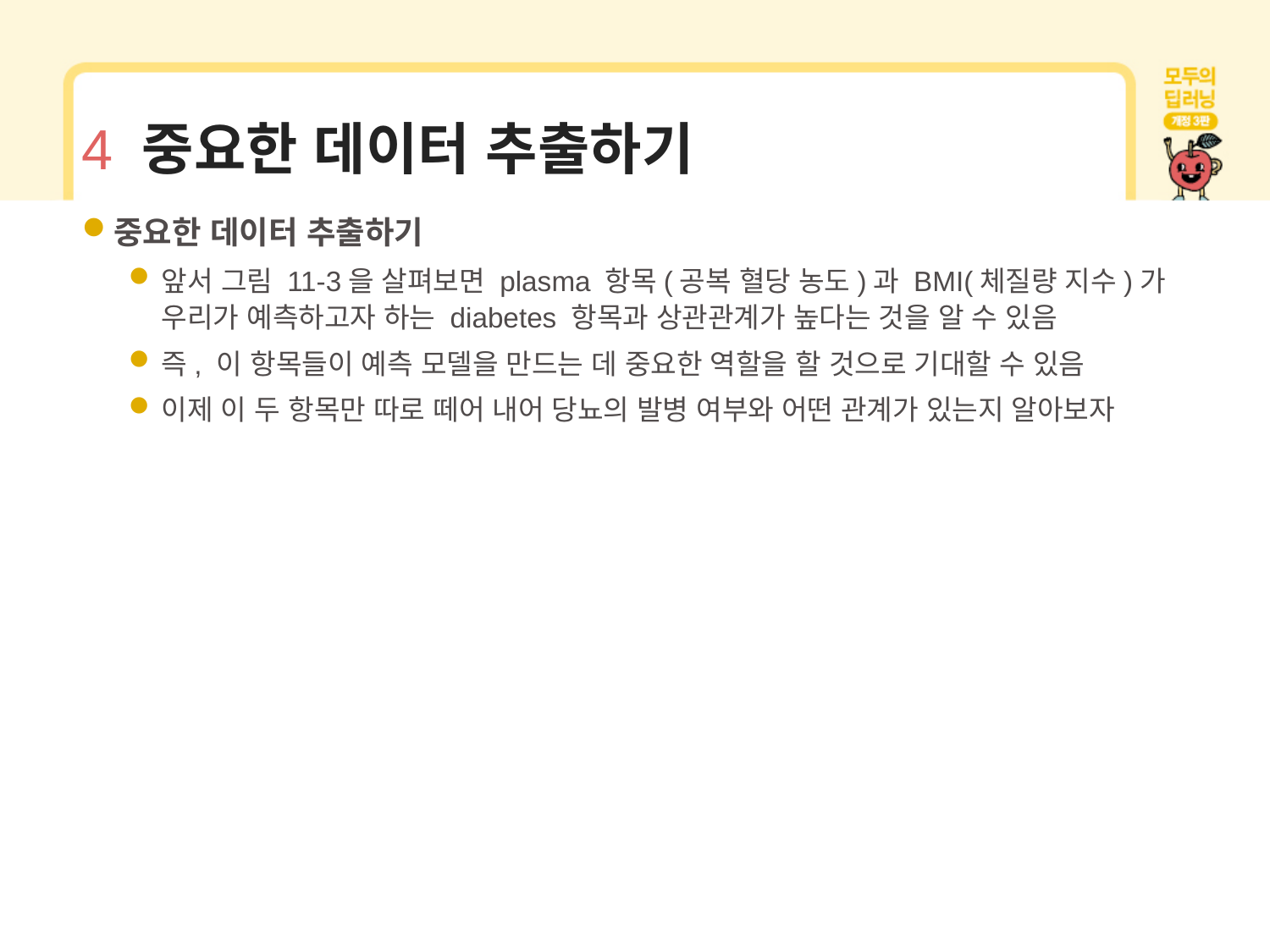

# 4 중요한 데이터 추출하기
중요한 데이터 추출하기
앞서 그림 11-3을 살펴보면 plasma 항목(공복 혈당 농도)과 BMI(체질량 지수)가 우리가 예측하고자 하는 diabetes 항목과 상관관계가 높다는 것을 알 수 있음
즉, 이 항목들이 예측 모델을 만드는 데 중요한 역할을 할 것으로 기대할 수 있음
이제 이 두 항목만 따로 떼어 내어 당뇨의 발병 여부와 어떤 관계가 있는지 알아보자